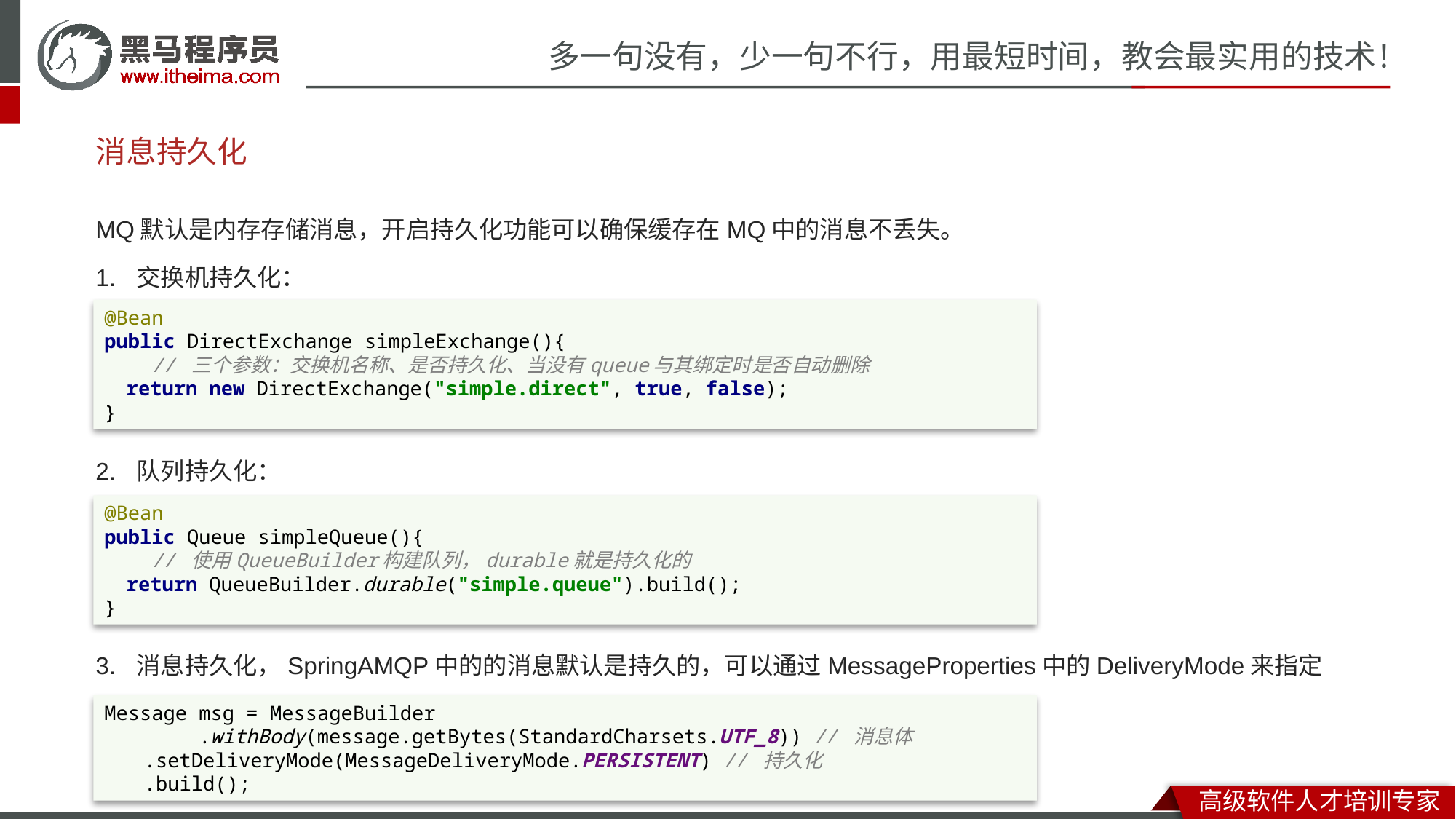

# 消息持久化
MQ默认是内存存储消息，开启持久化功能可以确保缓存在MQ中的消息不丢失。
交换机持久化：

队列持久化：

消息持久化，SpringAMQP中的的消息默认是持久的，可以通过MessageProperties中的DeliveryMode来指定的：
@Bean
public DirectExchange simpleExchange(){
    // 三个参数：交换机名称、是否持久化、当没有queue与其绑定时是否自动删除
    return new DirectExchange("simple.direct", true, false);
}
@Bean
public Queue simpleQueue(){
    // 使用QueueBuilder构建队列，durable就是持久化的
    return QueueBuilder.durable("simple.queue").build();
}
Message msg = MessageBuilder
        .withBody(message.getBytes(StandardCharsets.UTF_8)) // 消息体
        .setDeliveryMode(MessageDeliveryMode.PERSISTENT) // 持久化
        .build();